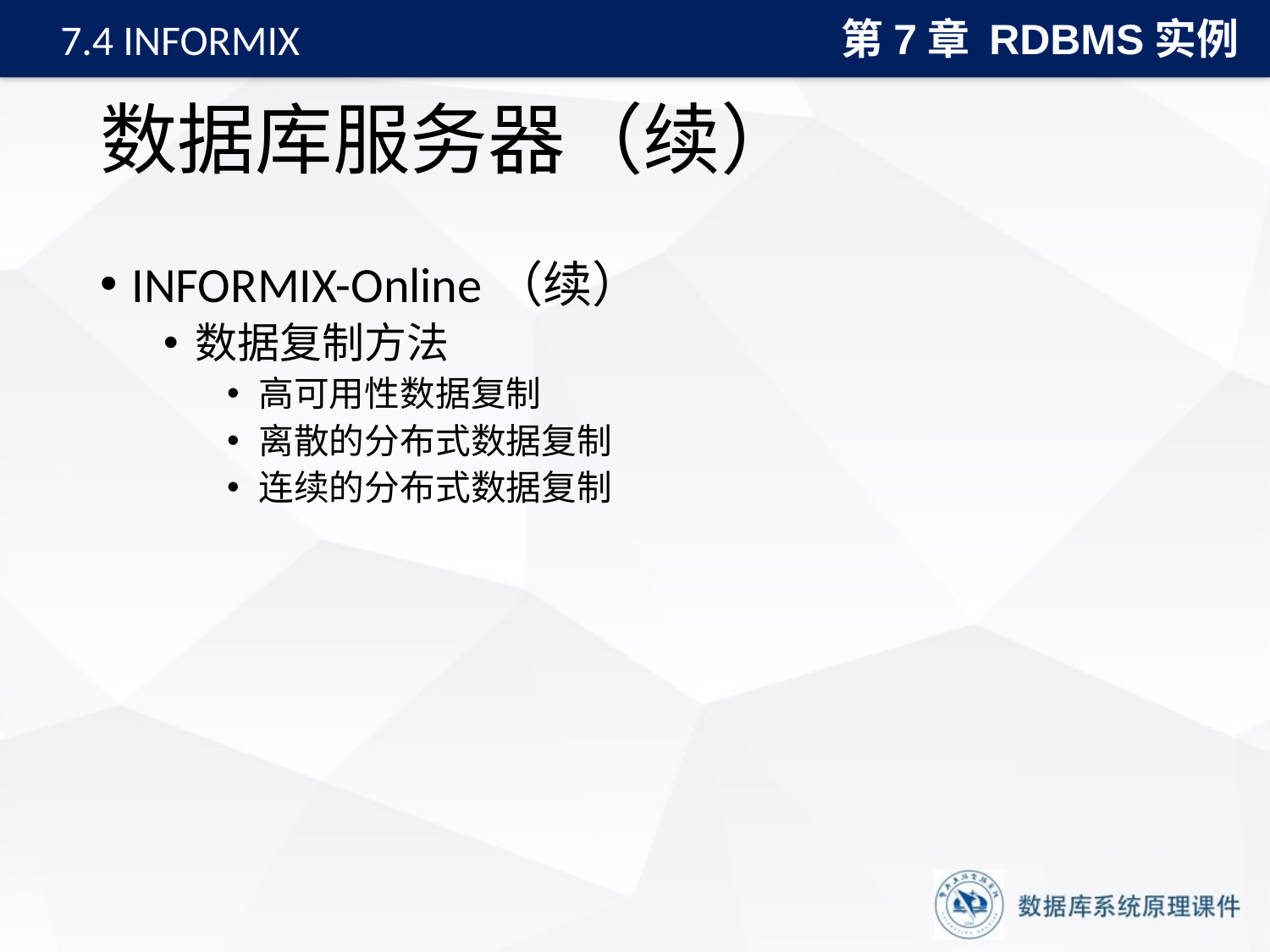

第7章 RDBMS实例
7.4 INFORMIX
# 数据库服务器（续）
INFORMIX-Online（续）
数据复制方法
高可用性数据复制
离散的分布式数据复制
连续的分布式数据复制